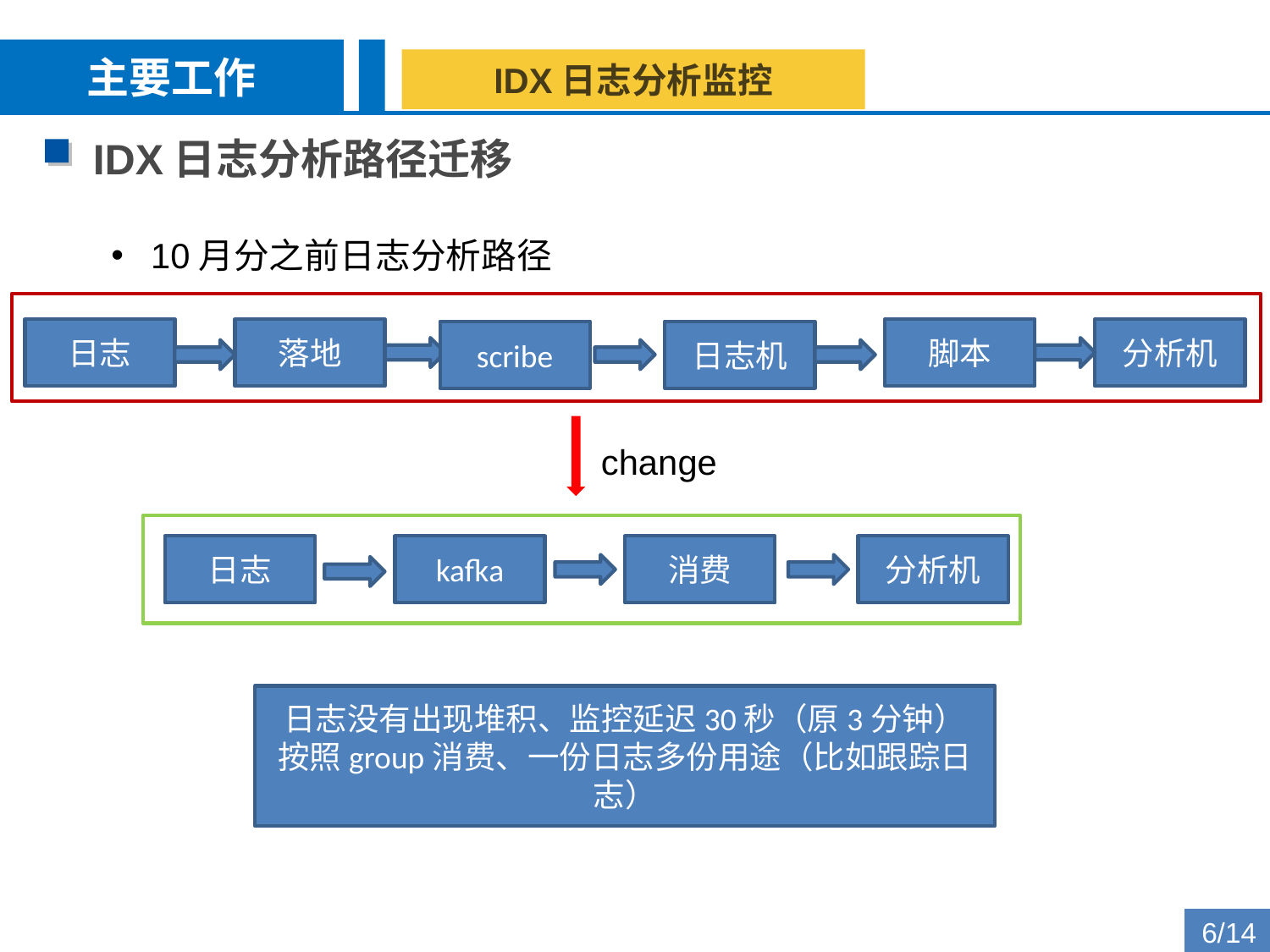

主要工作

IDX日志分析监控
IDX日志分析路径迁移

10月分之前日志分析路径

日志
落地
脚本
分析机
scribe
日志机

 change

日志
kafka
消费
分析机

日志没有出现堆积、监控延迟30秒（原3分钟）
按照group消费、一份日志多份用途（比如跟踪日志）
6/14